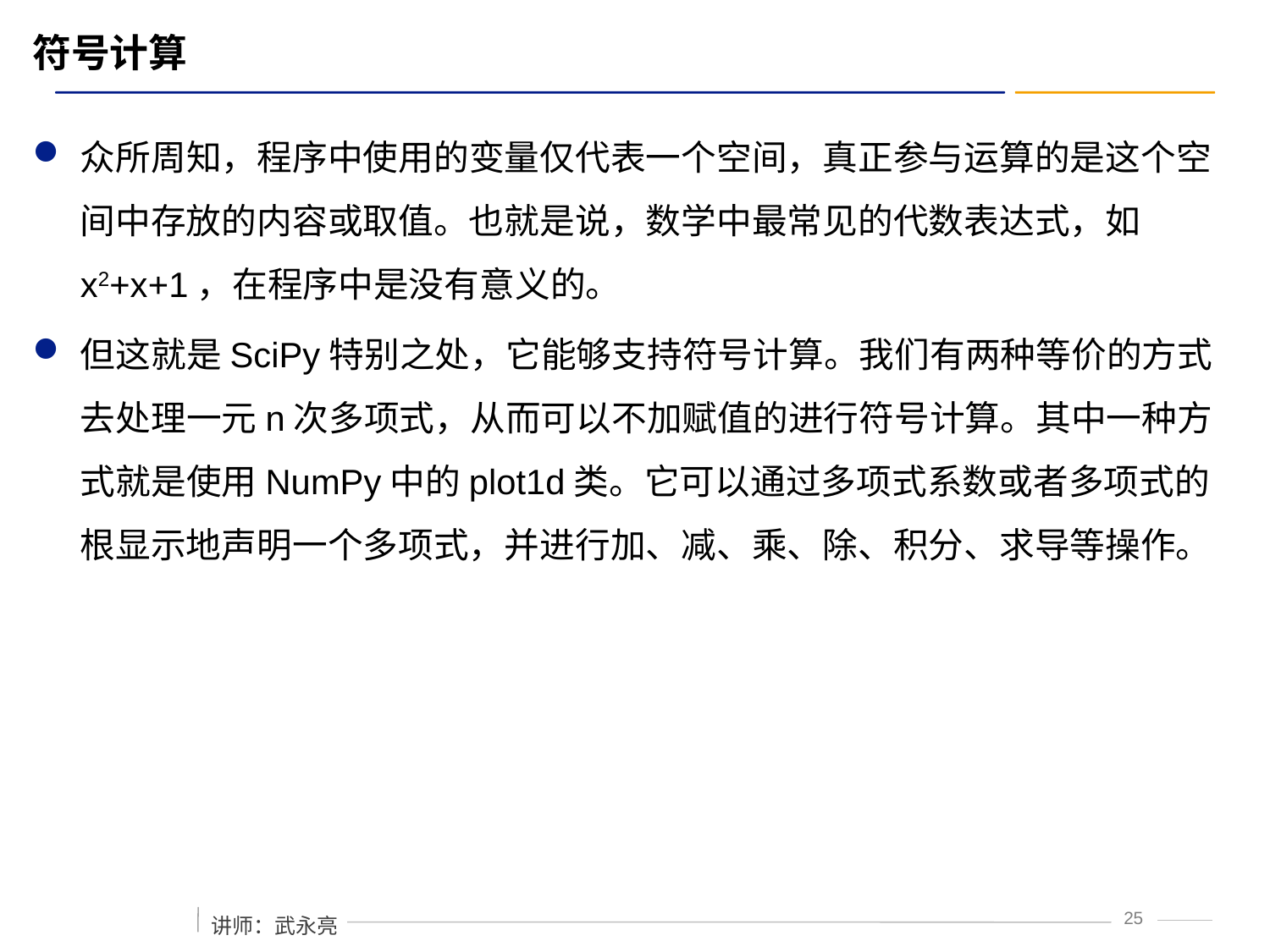

# 符号计算
众所周知，程序中使用的变量仅代表一个空间，真正参与运算的是这个空间中存放的内容或取值。也就是说，数学中最常见的代数表达式，如x2+x+1，在程序中是没有意义的。
但这就是SciPy特别之处，它能够支持符号计算。我们有两种等价的方式去处理一元n次多项式，从而可以不加赋值的进行符号计算。其中一种方式就是使用NumPy中的plot1d类。它可以通过多项式系数或者多项式的根显示地声明一个多项式，并进行加、减、乘、除、积分、求导等操作。